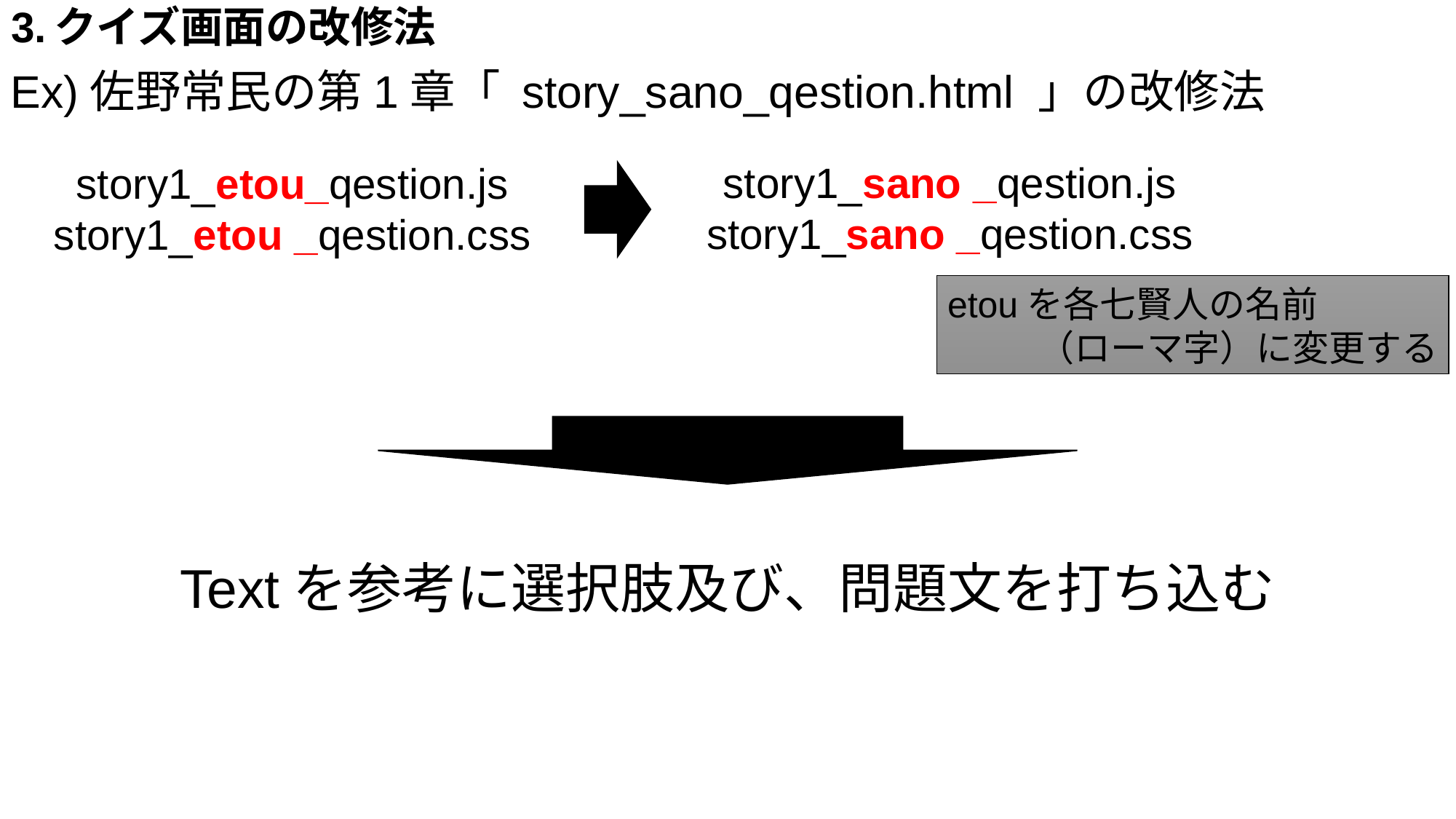

3.クイズ画面の改修法
Ex)佐野常民の第1章「 story_sano_qestion.html 」の改修法
story1_sano _qestion.js
story1_sano _qestion.css
story1_etou_qestion.js
story1_etou _qestion.css

etouを各七賢人の名前
（ローマ字）に変更する

Textを参考に選択肢及び、問題文を打ち込む